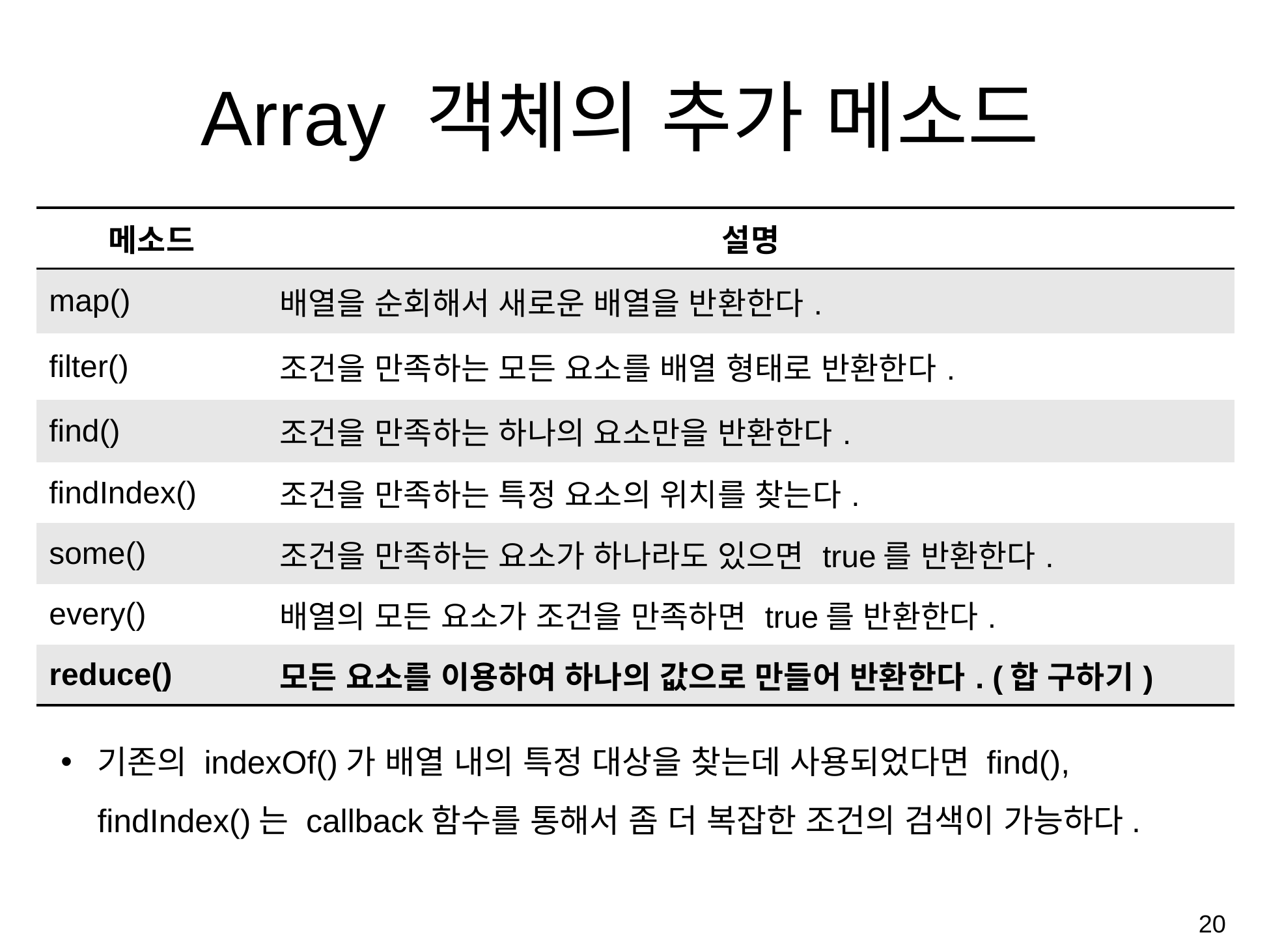

# Array 객체의 추가 메소드
| 메소드 | 설명 |
| --- | --- |
| map() | 배열을 순회해서 새로운 배열을 반환한다. |
| filter() | 조건을 만족하는 모든 요소를 배열 형태로 반환한다. |
| find() | 조건을 만족하는 하나의 요소만을 반환한다. |
| findIndex() | 조건을 만족하는 특정 요소의 위치를 찾는다. |
| some() | 조건을 만족하는 요소가 하나라도 있으면 true를 반환한다. |
| every() | 배열의 모든 요소가 조건을 만족하면 true를 반환한다. |
| reduce() | 모든 요소를 이용하여 하나의 값으로 만들어 반환한다. (합 구하기) |
기존의 indexOf()가 배열 내의 특정 대상을 찾는데 사용되었다면 find(), findIndex()는 callback함수를 통해서 좀 더 복잡한 조건의 검색이 가능하다.
20